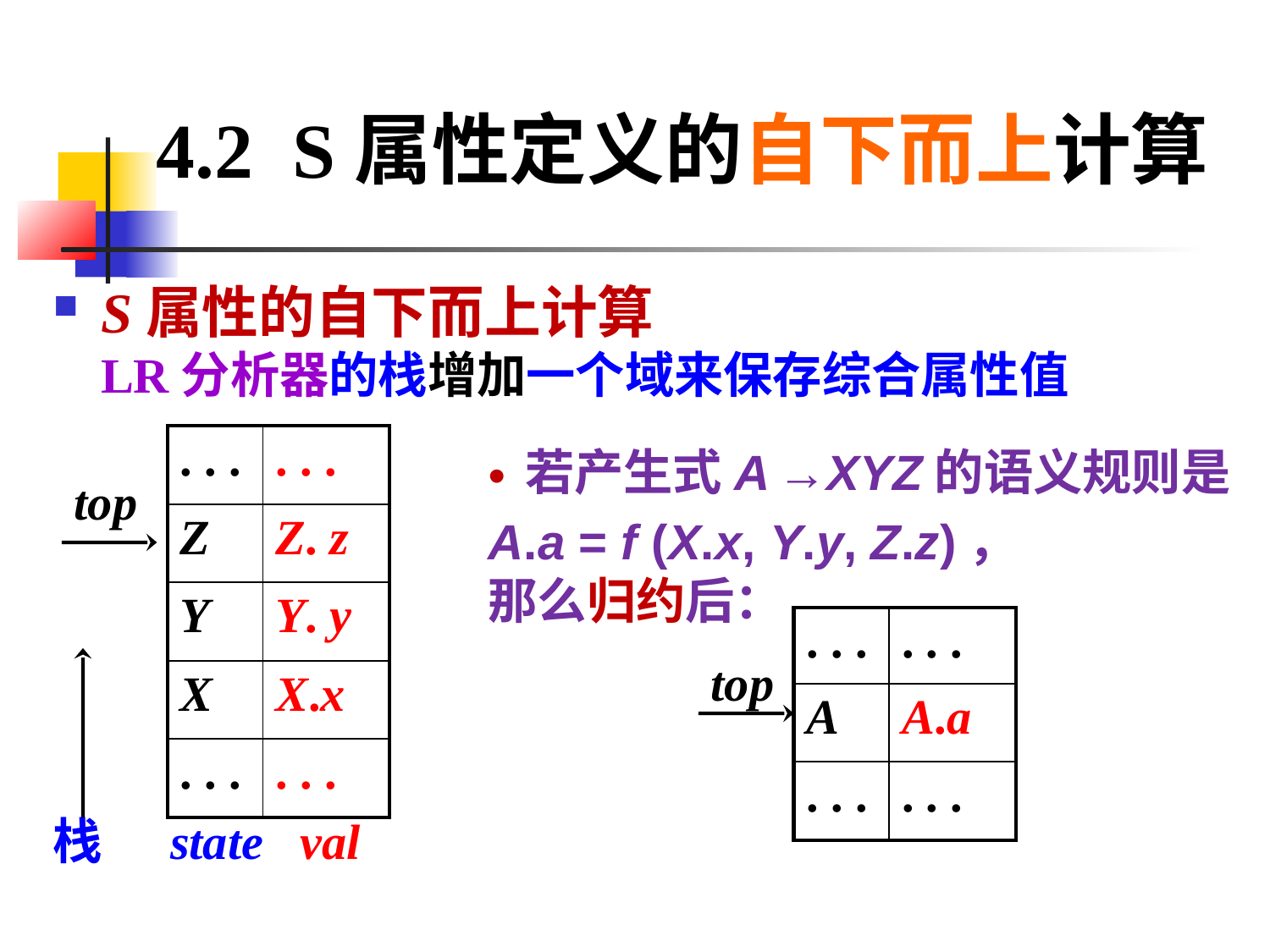

4.2  S属性定义的自下而上计算
S属性的自下而上计算
	LR分析器的栈增加一个域来保存综合属性值

| . . . | . . . |
| --- | --- |
| Z | Z. z |
| Y | Y. y |
| X | X.x |
| . . . | . . . |
若产生式A →XYZ的语义规则是
A.a = f (X.x, Y.y, Z.z)，
那么归约后：
top

| . . . | . . . |
| --- | --- |
| A | A.a |
| . . . | . . . |

top

栈     state   val